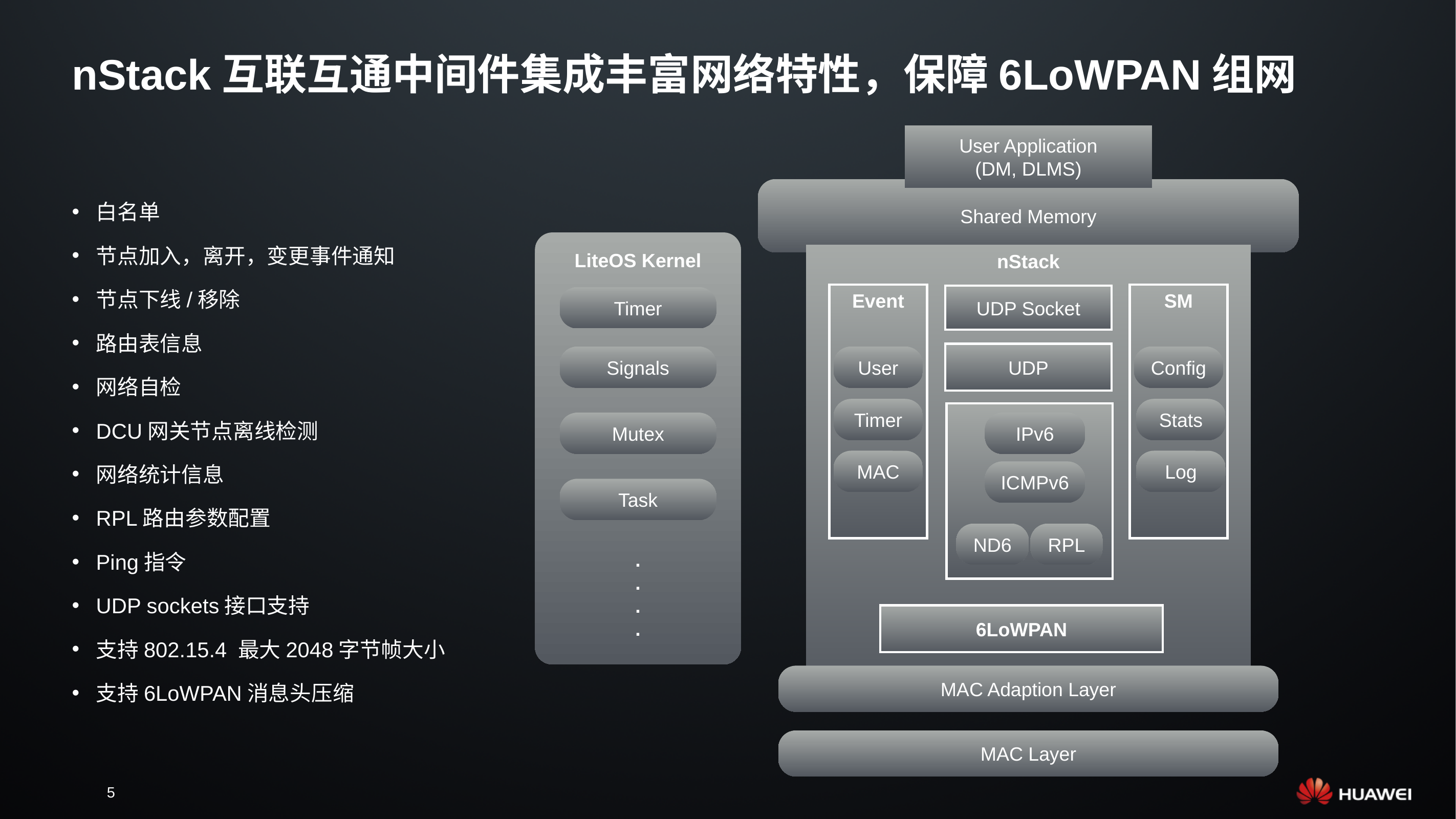

# nStack互联互通中间件集成丰富网络特性，保障6LoWPAN组网
User Application
(DM, DLMS)
Shared Memory
LiteOS Kernel

.
.
.
.
nStack
Event
SM
UDP Socket
Timer
UDP
Signals
User
Config
Timer
Stats

Mutex
IPv6
MAC
Log
ICMPv6
Task
ND6
RPL
6LoWPAN
MAC Adaption Layer
MAC Layer
白名单
节点加入，离开，变更事件通知
节点下线/移除
路由表信息
网络自检
DCU网关节点离线检测
网络统计信息
RPL路由参数配置
Ping指令
UDP sockets接口支持
支持802.15.4 最大2048字节帧大小
支持6LoWPAN消息头压缩